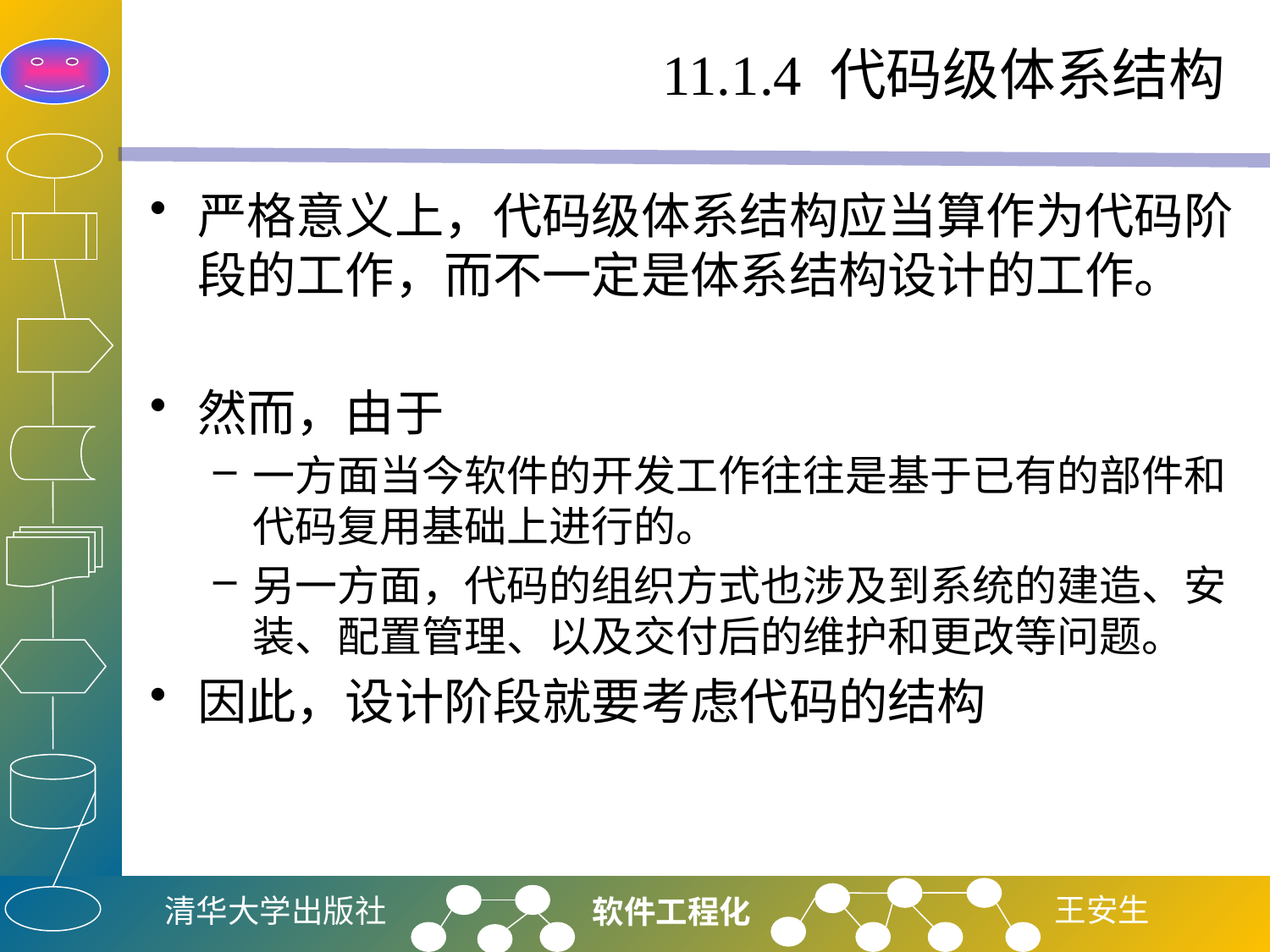

# 11.1.4 代码级体系结构
严格意义上，代码级体系结构应当算作为代码阶段的工作，而不一定是体系结构设计的工作。

然而，由于
一方面当今软件的开发工作往往是基于已有的部件和代码复用基础上进行的。
另一方面，代码的组织方式也涉及到系统的建造、安装、配置管理、以及交付后的维护和更改等问题。
因此，设计阶段就要考虑代码的结构